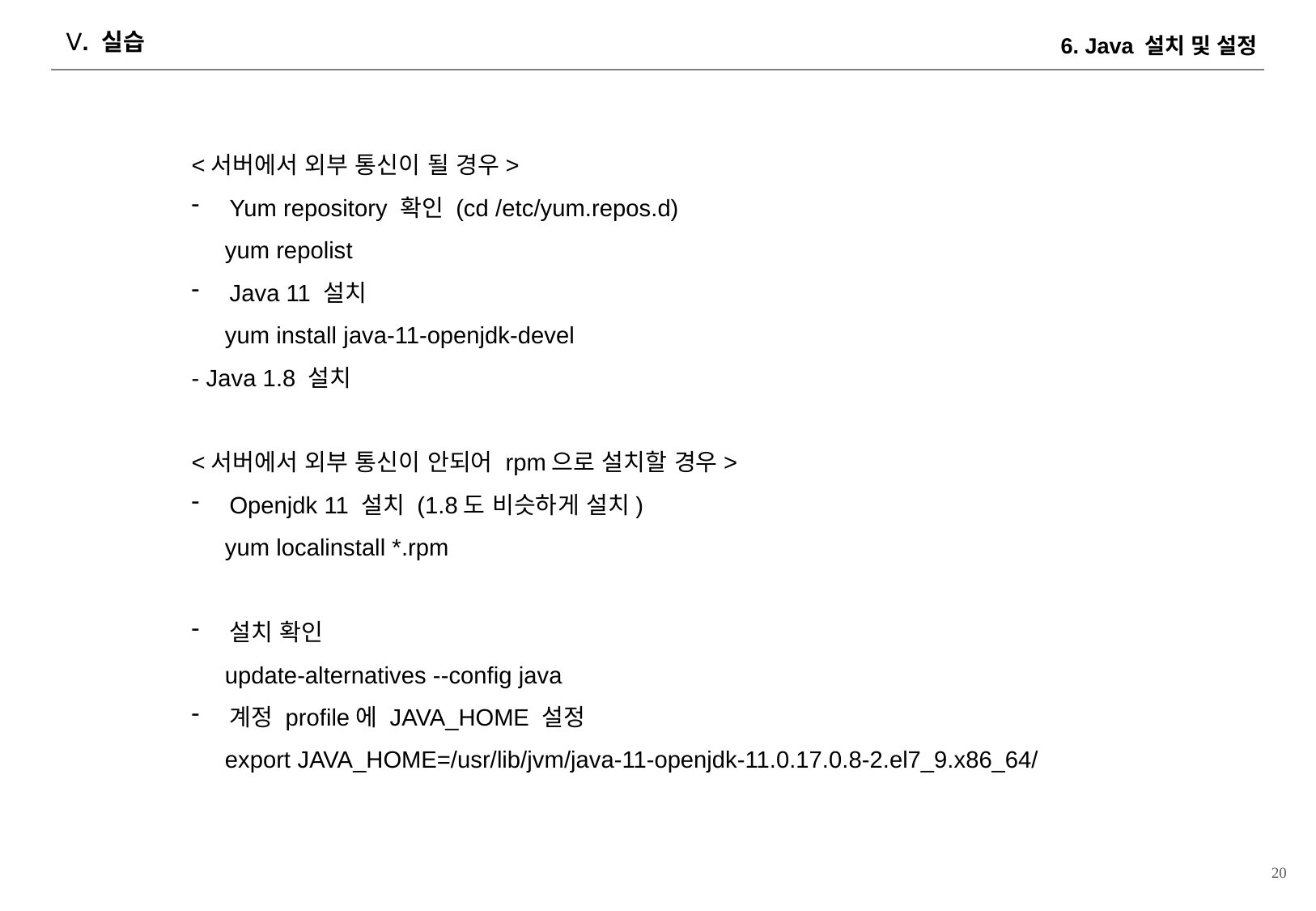

# Ⅴ. 실습
6. Java 설치 및 설정
<서버에서 외부 통신이 될 경우>
Yum repository 확인 (cd /etc/yum.repos.d)
     yum repolist
Java 11 설치
     yum install java-11-openjdk-devel
- Java 1.8 설치

<서버에서 외부 통신이 안되어 rpm으로 설치할 경우>
Openjdk 11 설치 (1.8도 비슷하게 설치)
     yum localinstall *.rpm

설치 확인
     update-alternatives --config java
계정 profile에 JAVA_HOME 설정
     export JAVA_HOME=/usr/lib/jvm/java-11-openjdk-11.0.17.0.8-2.el7_9.x86_64/

20